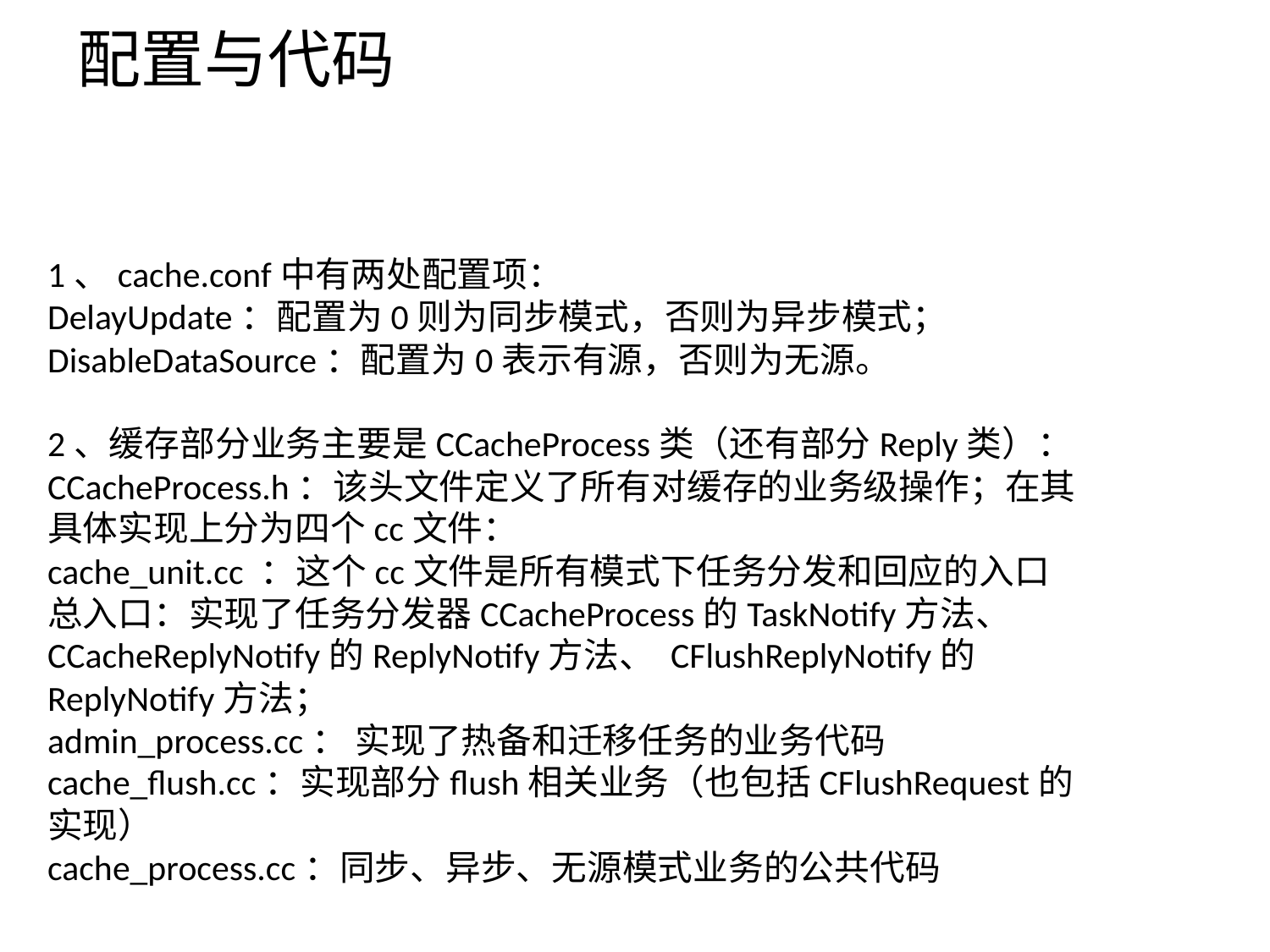

# 配置与代码

1、cache.conf中有两处配置项：
DelayUpdate：配置为0则为同步模式，否则为异步模式；
DisableDataSource：配置为0表示有源，否则为无源。

2、缓存部分业务主要是CCacheProcess类（还有部分Reply类）：
CCacheProcess.h：该头文件定义了所有对缓存的业务级操作；在其具体实现上分为四个cc文件：
cache_unit.cc ：这个cc文件是所有模式下任务分发和回应的入口总入口：实现了任务分发器CCacheProcess的TaskNotify方法、 CCacheReplyNotify的ReplyNotify方法、 CFlushReplyNotify的ReplyNotify方法；
admin_process.cc： 实现了热备和迁移任务的业务代码
cache_flush.cc：实现部分flush相关业务（也包括CFlushRequest的实现）
cache_process.cc：同步、异步、无源模式业务的公共代码